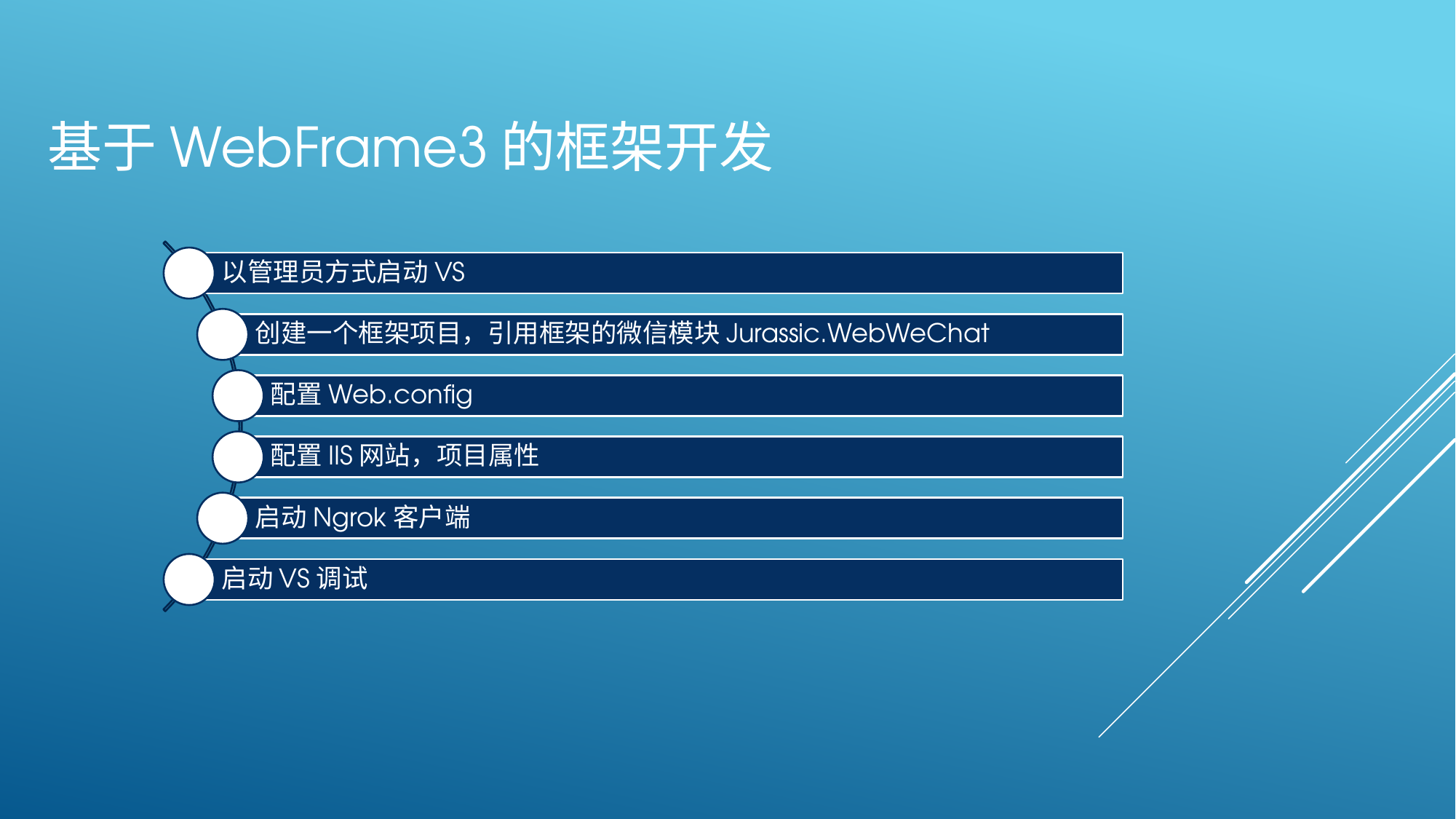

# 基于WebFrame3的框架开发
以管理员方式启动VS
创建一个框架项目，引用框架的微信模块Jurassic.WebWeChat
配置Web.config
配置IIS网站，项目属性
启动Ngrok客户端
启动VS调试